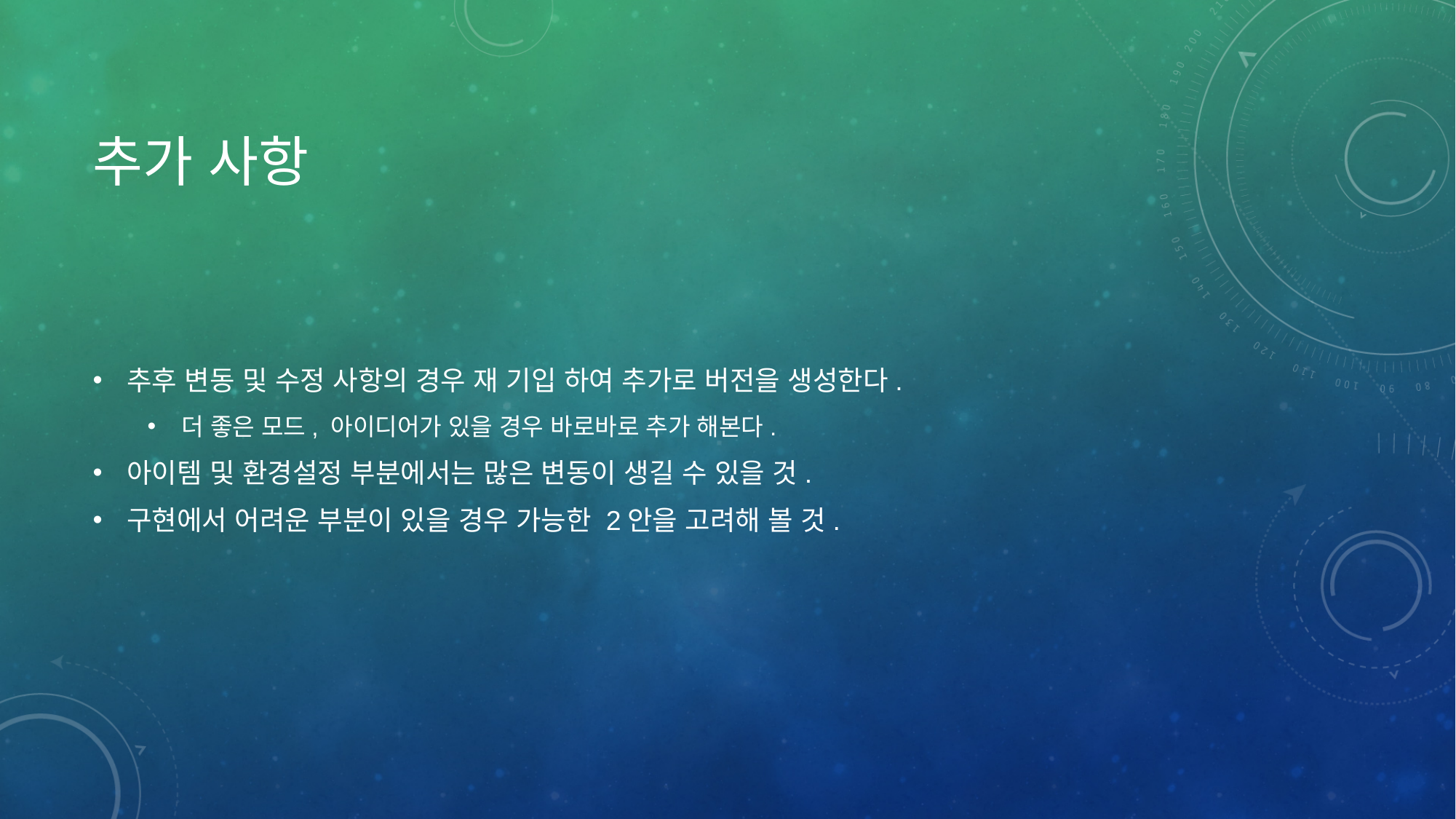

# 추가 사항
추후 변동 및 수정 사항의 경우 재 기입 하여 추가로 버전을 생성한다.
더 좋은 모드, 아이디어가 있을 경우 바로바로 추가 해본다.
아이템 및 환경설정 부분에서는 많은 변동이 생길 수 있을 것.
구현에서 어려운 부분이 있을 경우 가능한 2안을 고려해 볼 것.